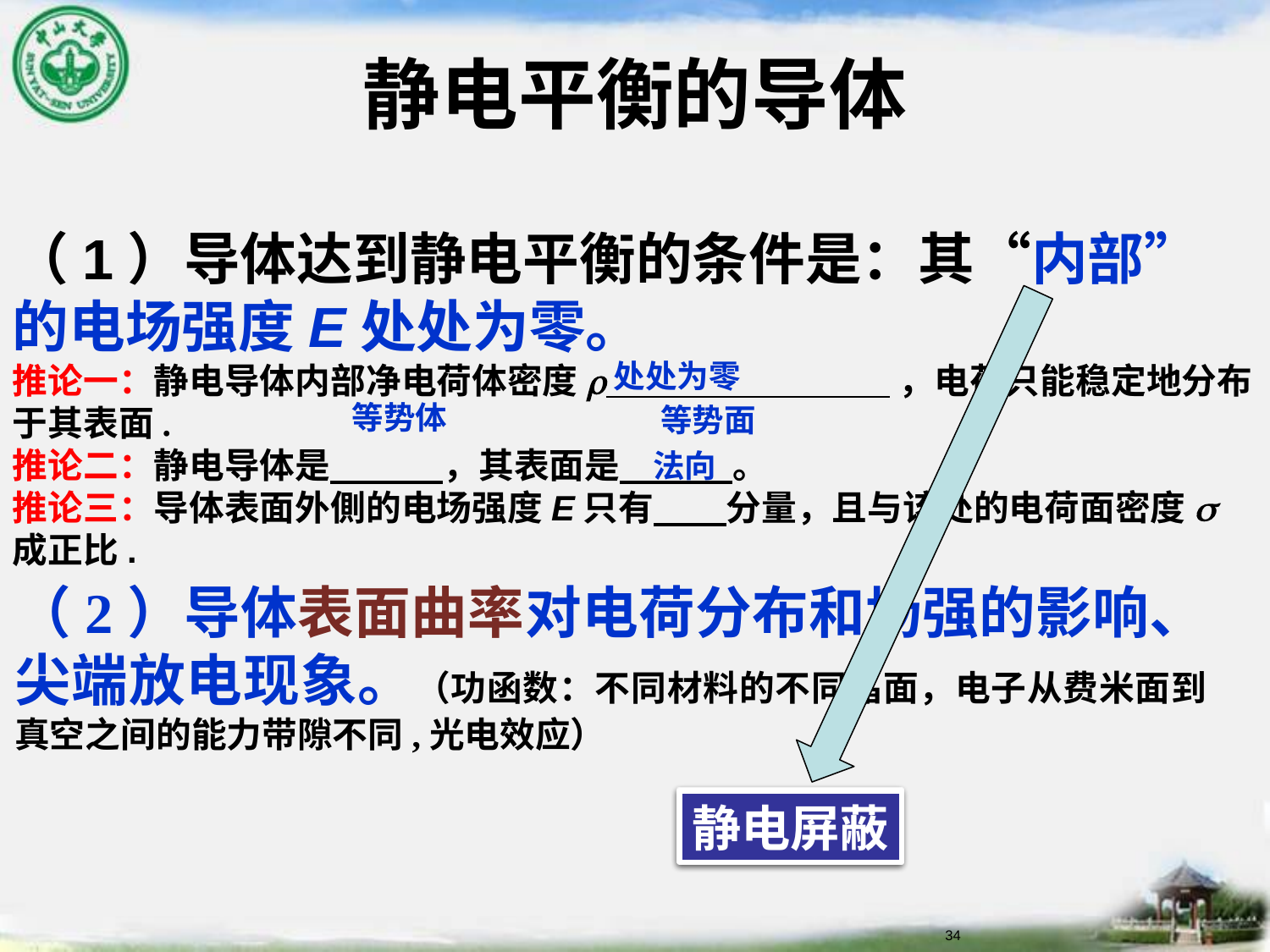

# 静电平衡的导体
（1）导体达到静电平衡的条件是：其“内部”的电场强度E处处为零。
推论一：静电导体内部净电荷体密度ρ                ，电荷只能稳定地分布于其表面.
推论二：静电导体是              ，其表面是              。
推论三：导体表面外側的电场强度E只有         分量，且与该处的电荷面密度σ 成正比.

？？？？
处处为零
等势体
等势面
法向
（2）导体表面曲率对电荷分布和场强的影响、
尖端放电现象。（功函数：不同材料的不同晶面，电子从费米面到真空之间的能力带隙不同,光电效应）

静电屏蔽
34